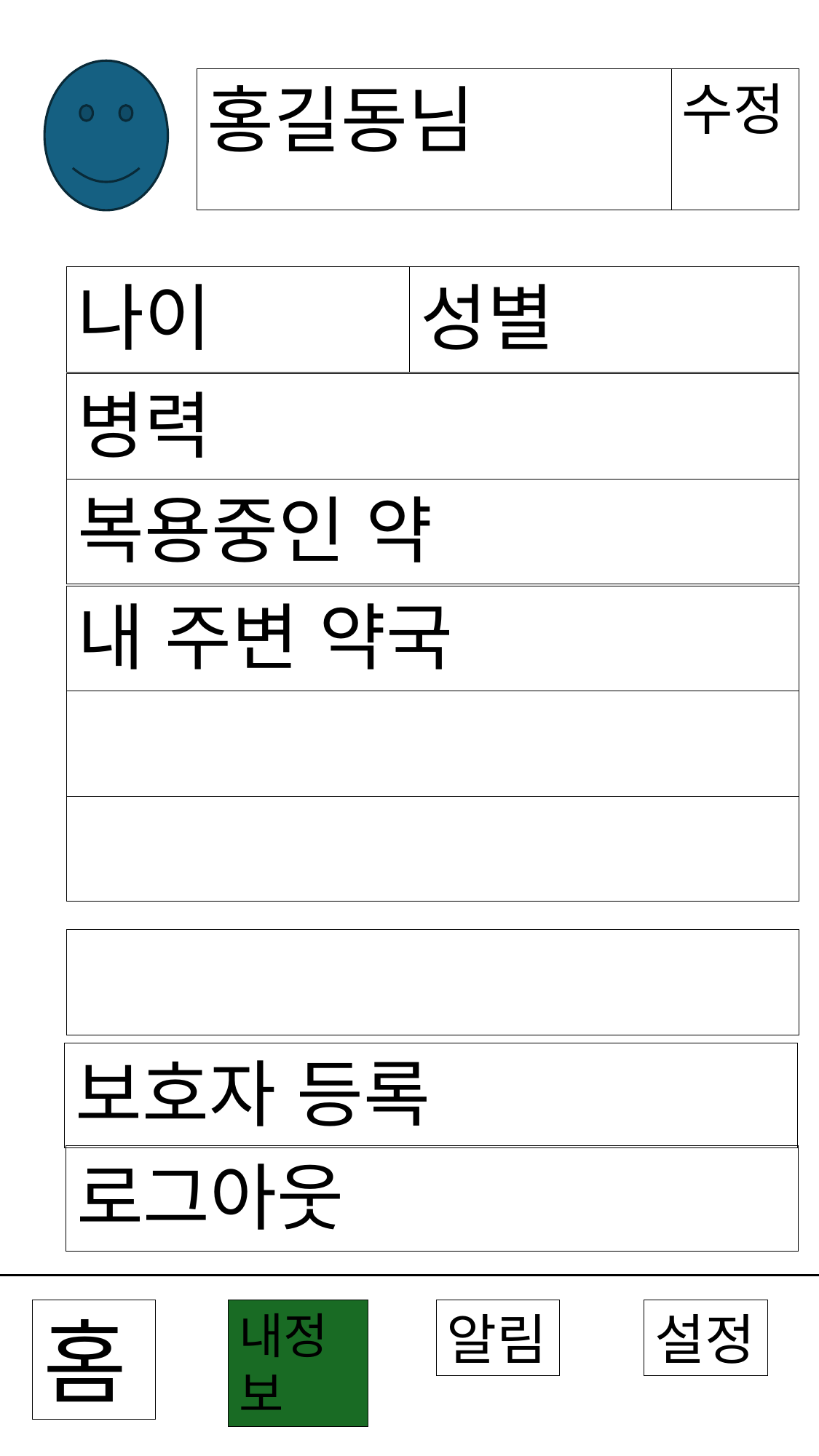

홍길동님
수정
성별
나이
병력
복용중인 약
내 주변 약국

보호자 등록
로그아웃
내정보
알림
홈
설정